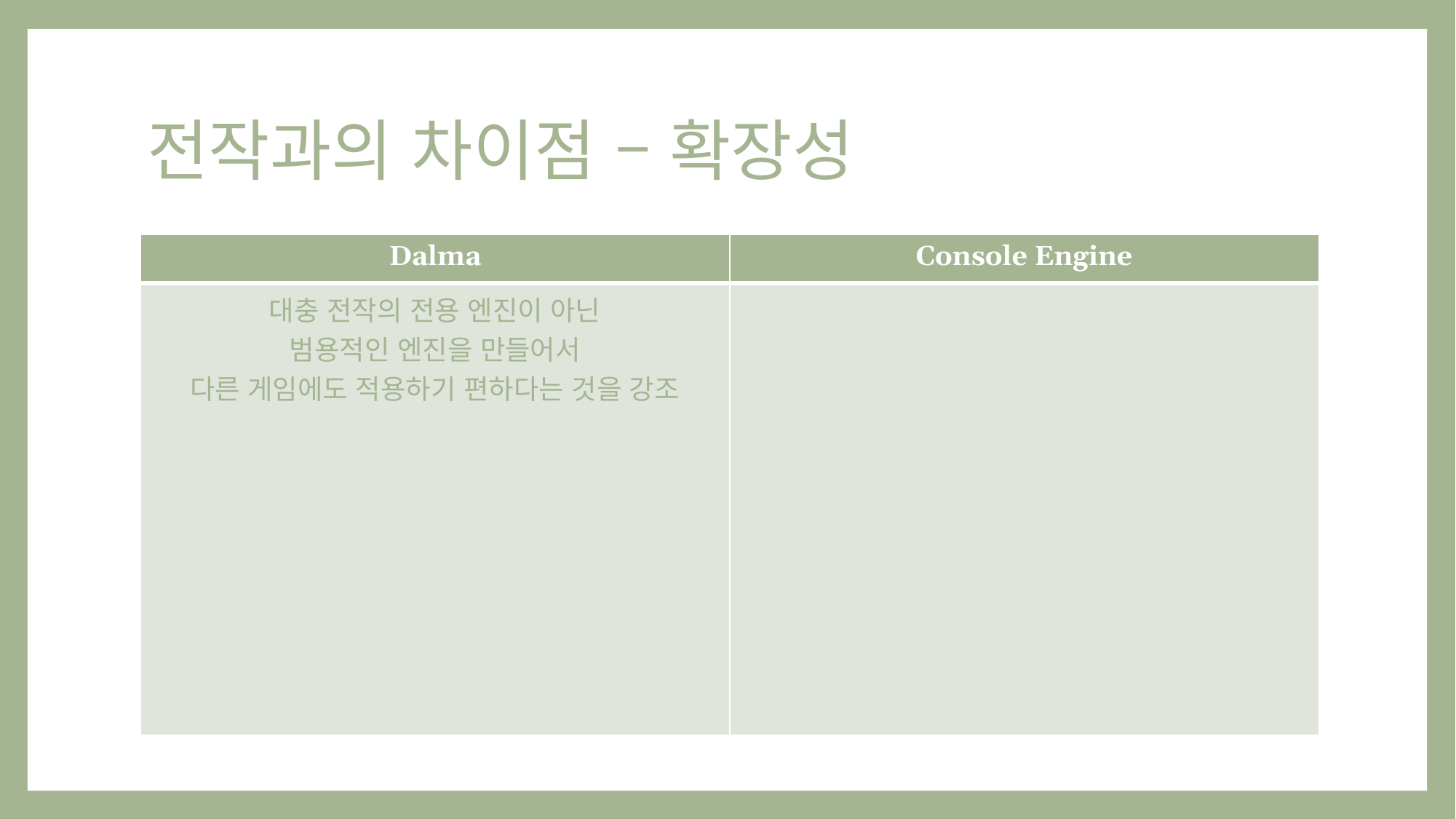

# 전작과의 차이점 – 확장성
| Dalma | Console Engine |
| --- | --- |
| 대충 전작의 전용 엔진이 아닌 범용적인 엔진을 만들어서 다른 게임에도 적용하기 편하다는 것을 강조 |  |